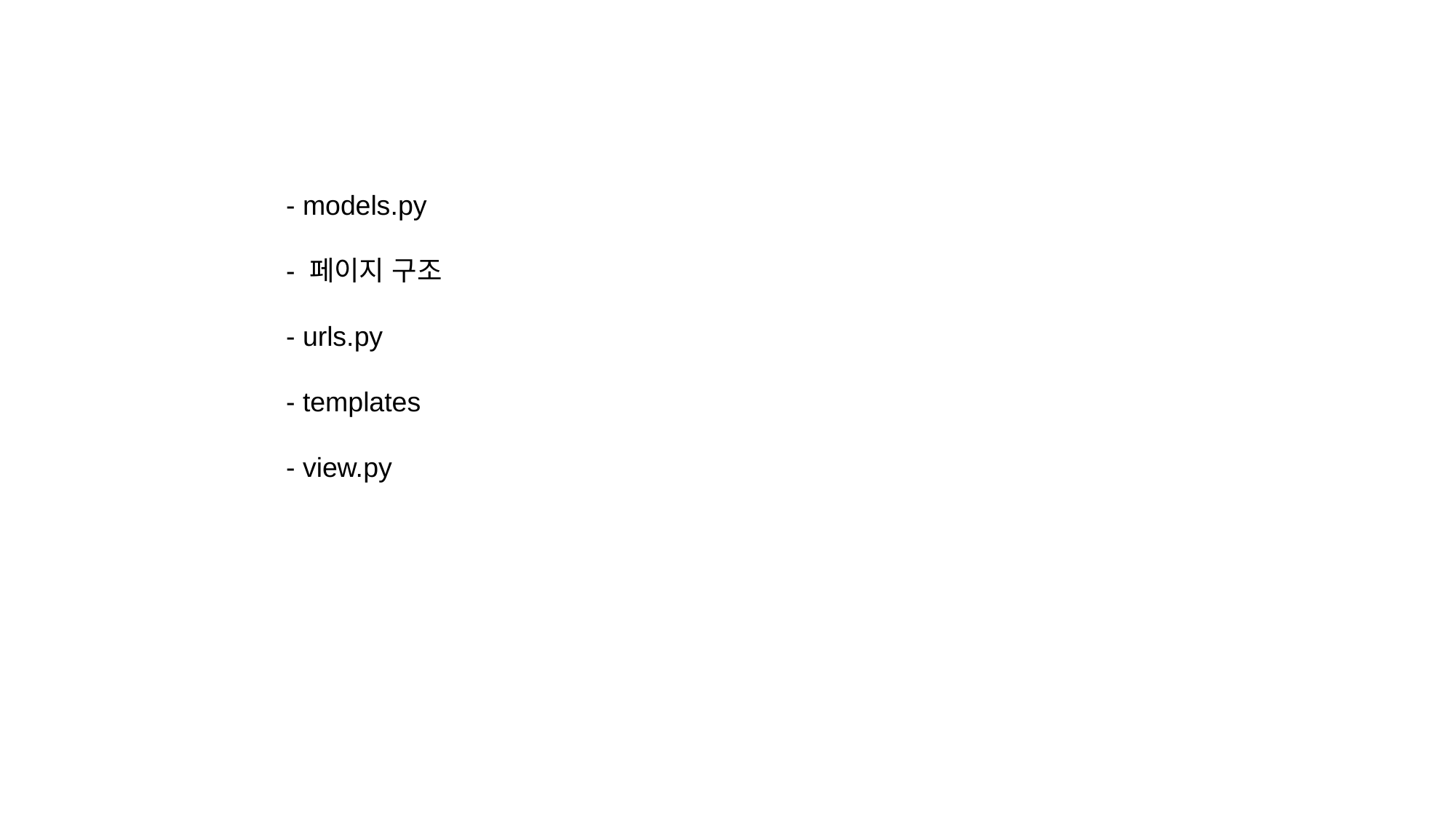

- models.py

- 페이지 구조

- urls.py

- templates

- view.py